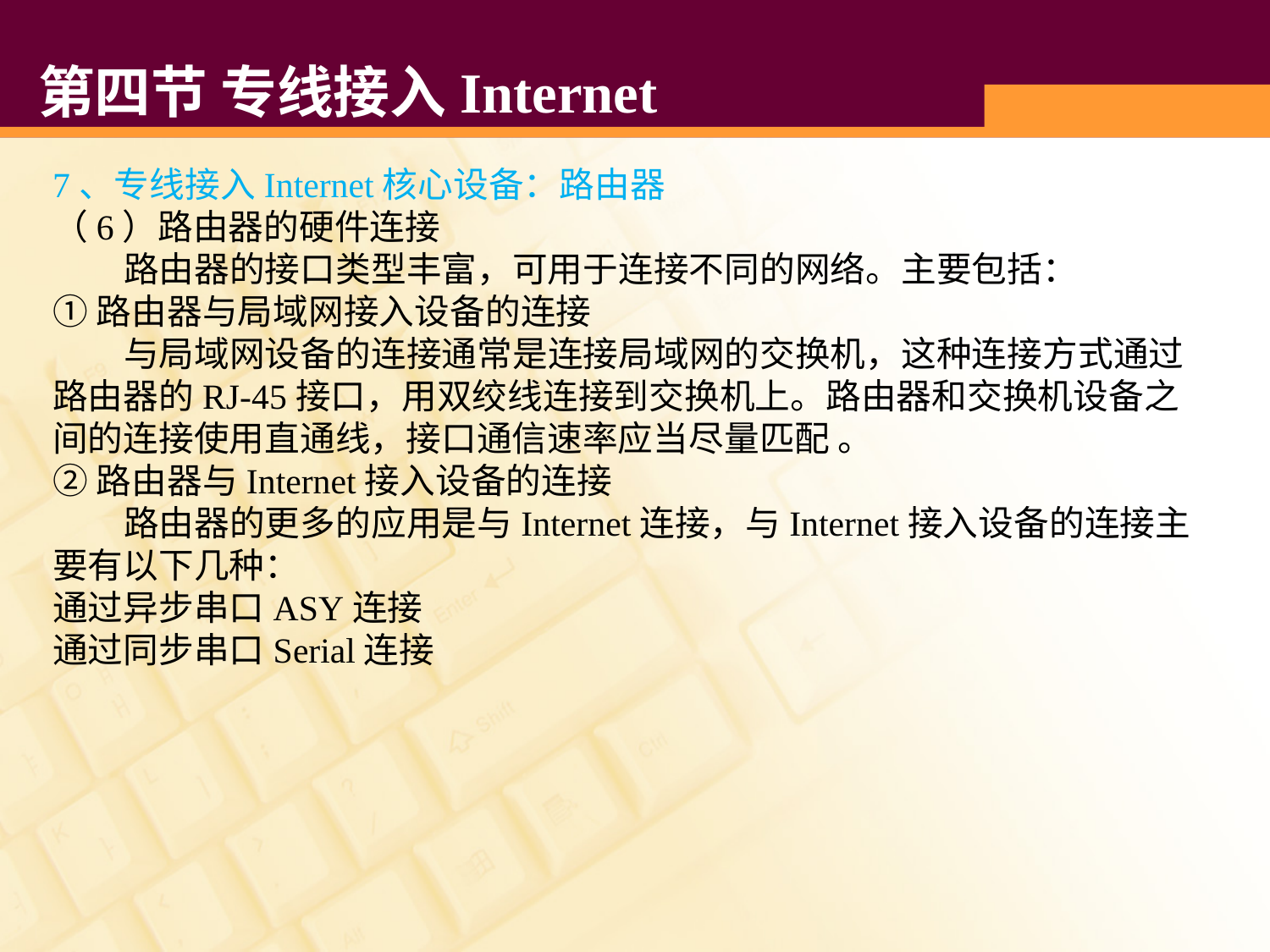

# 第四节 专线接入Internet
7、专线接入Internet核心设备：路由器
（6）路由器的硬件连接
        路由器的接口类型丰富，可用于连接不同的网络。主要包括：
①路由器与局域网接入设备的连接
        与局域网设备的连接通常是连接局域网的交换机，这种连接方式通过路由器的RJ-45接口，用双绞线连接到交换机上。路由器和交换机设备之间的连接使用直通线，接口通信速率应当尽量匹配 。
②路由器与Internet接入设备的连接
        路由器的更多的应用是与Internet连接，与Internet接入设备的连接主要有以下几种：
通过异步串口ASY连接
通过同步串口Serial连接